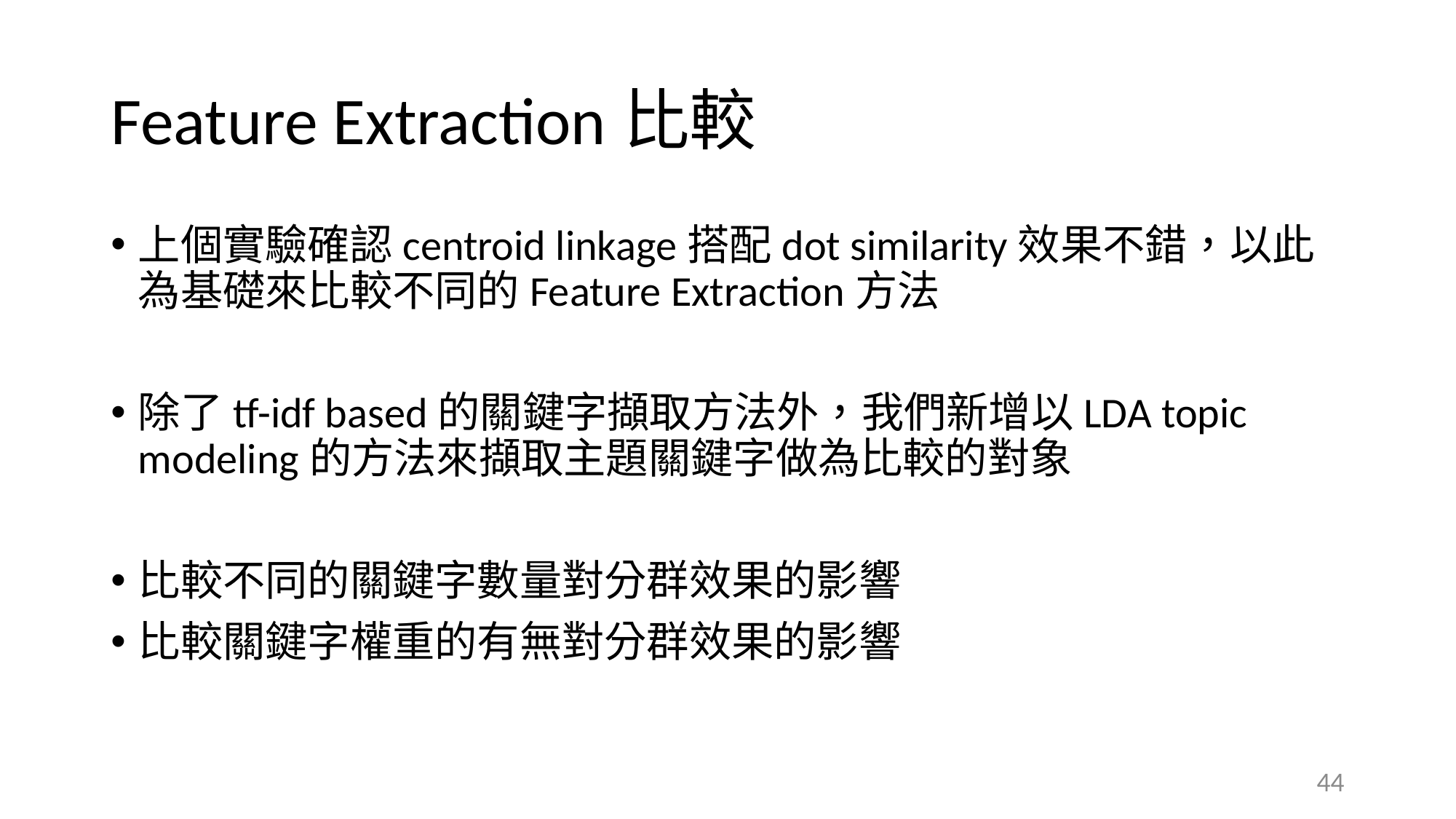

# Feature Extraction比較
上個實驗確認centroid linkage搭配dot similarity效果不錯，以此為基礎來比較不同的Feature Extraction方法

除了tf-idf based的關鍵字擷取方法外，我們新增以LDA topic modeling的方法來擷取主題關鍵字做為比較的對象

比較不同的關鍵字數量對分群效果的影響
比較關鍵字權重的有無對分群效果的影響
44